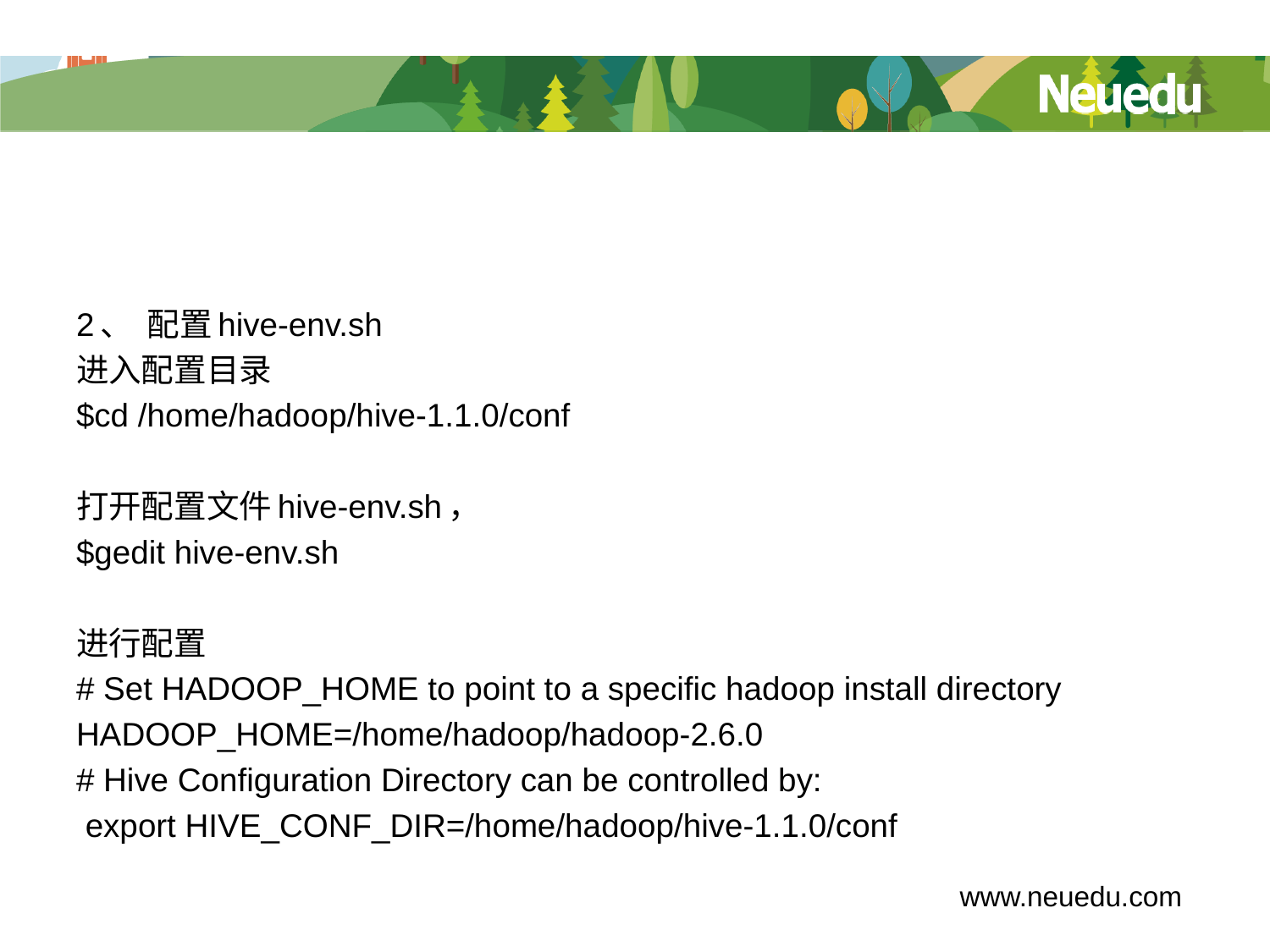

#
2、  配置hive-env.sh
进入配置目录
$cd /home/hadoop/hive-1.1.0/conf

打开配置文件hive-env.sh，
$gedit hive-env.sh

进行配置
# Set HADOOP_HOME to point to a specific hadoop install directory
HADOOP_HOME=/home/hadoop/hadoop-2.6.0
# Hive Configuration Directory can be controlled by:
 export HIVE_CONF_DIR=/home/hadoop/hive-1.1.0/conf